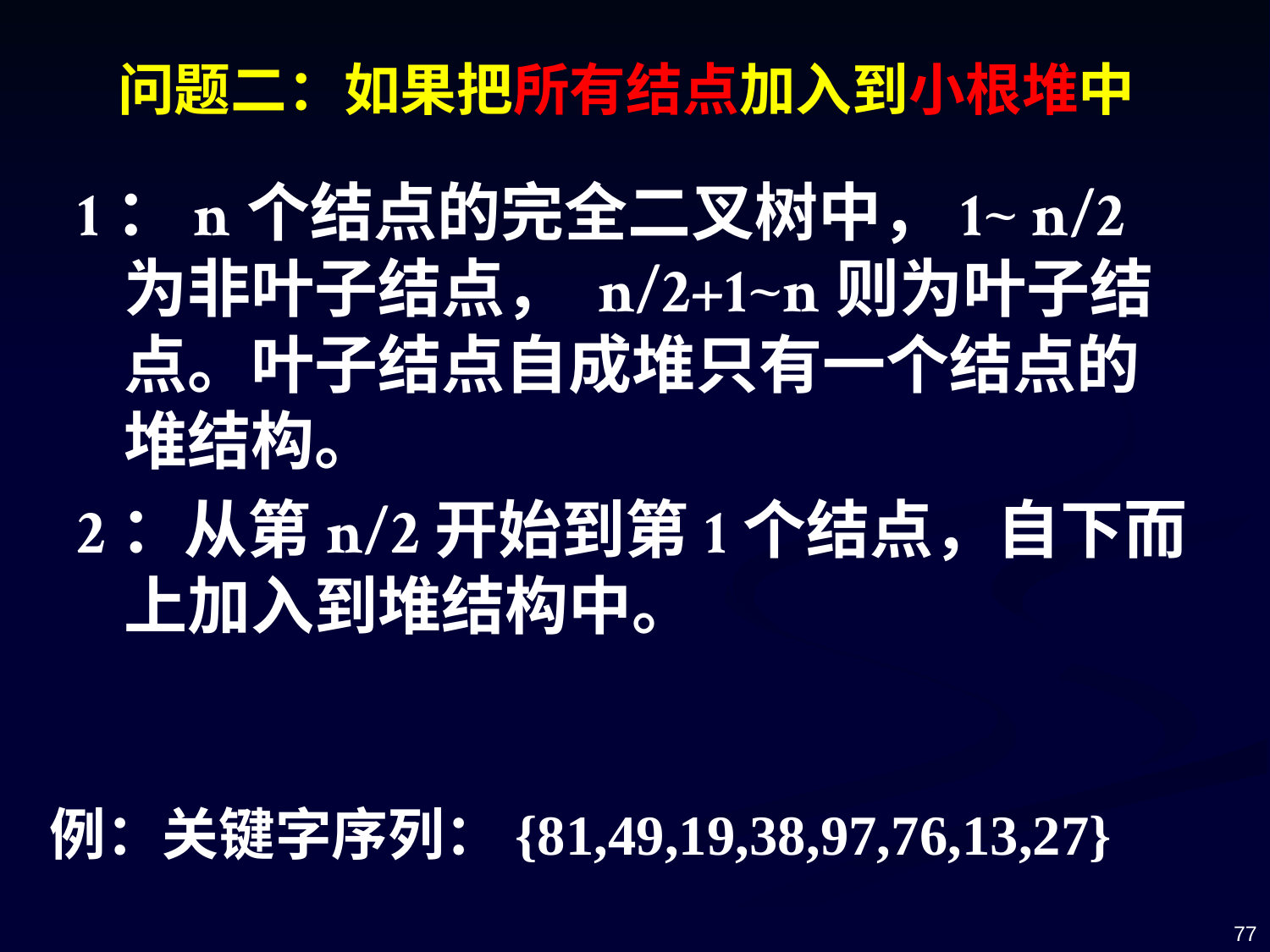

# 问题二：如果把所有结点加入到小根堆中
1：n个结点的完全二叉树中，1~ n/2为非叶子结点， n/2+1~n则为叶子结点。叶子结点自成堆只有一个结点的堆结构。
2：从第n/2开始到第1个结点，自下而上加入到堆结构中。

例：关键字序列：{81,49,19,38,97,76,13,27}
77